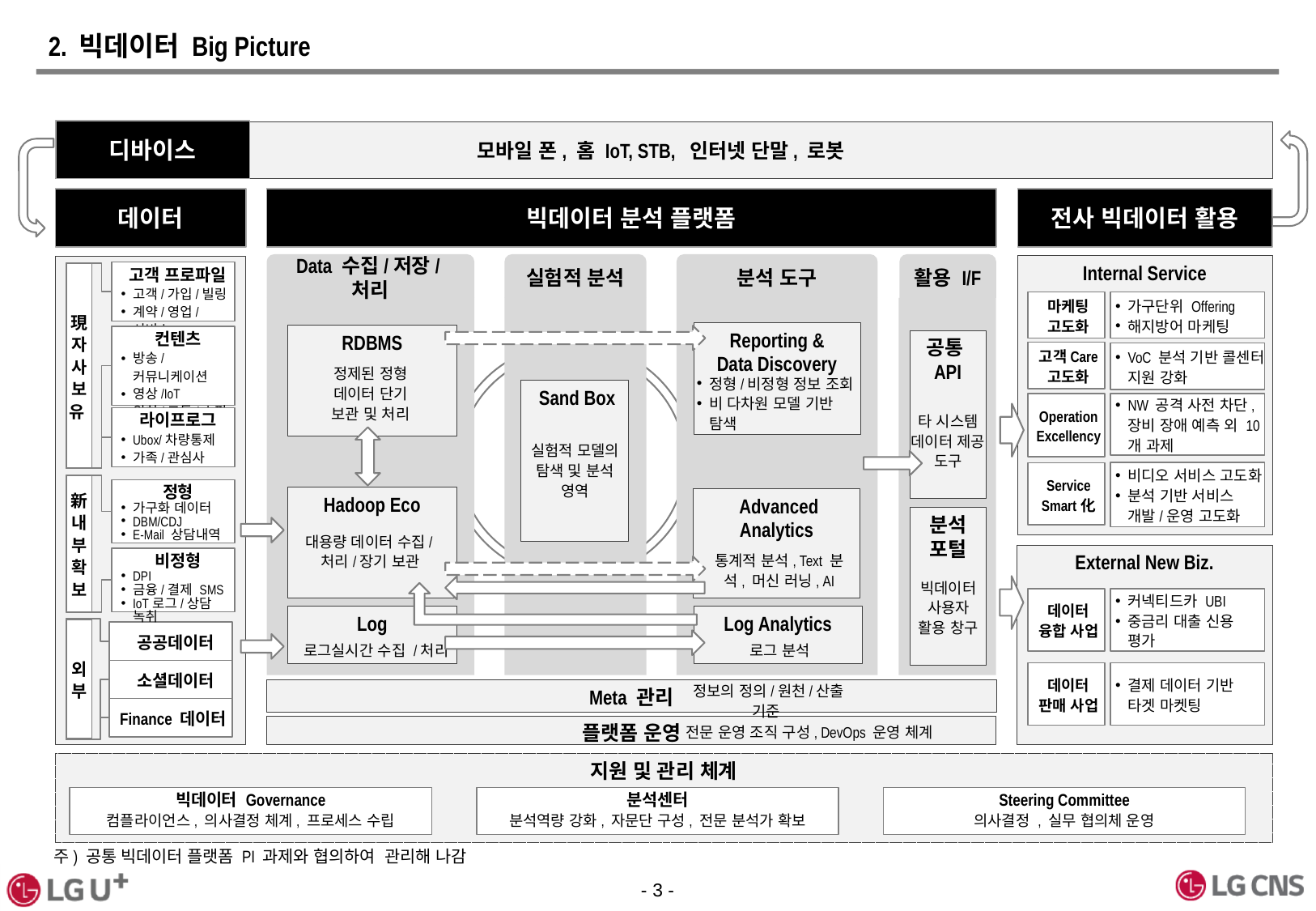

# 2. 빅데이터 Big Picture
디바이스
모바일 폰, 홈 IoT, STB,  인터넷 단말, 로봇

데이터
빅데이터 분석 플랫폼
전사 빅데이터 활용

Data 수집/저장/처리
실험적 분석
분석 도구
활용 I/F
Internal Service

고객 프로파일
고객/가입/빌링
계약/영업/서비스
現
자사보유
마케팅 고도화
가구단위 Offering
해지방어 마케팅

Reporting &
Data Discovery
RDBMS
컨텐츠
방송/커뮤니케이션
영상/IoT
위치/교통/쇼핑
공통
API
고객Care
고도화
VoC 분석 기반 콜센터 지원 강화

정제된 정형 데이터 단기 보관 및 처리
정형/비정형 정보 조회
비 다차원 모델 기반 탐색
 Sand Box
타 시스템 데이터 제공 도구
Operation
Excellency
NW 공격 사전 차단, 장비 장애 예측 외 10개 과제

라이프로그
Ubox/차량통제
가족/관심사

실험적 모델의 탐색 및 분석 영역

비디오 서비스 고도화
분석 기반 서비스 개발/운영 고도화
Service
Smart化
新
내부확보
정형
가구화 데이터
DBM/CDJ
E-Mail 상담내역
Hadoop Eco
 Advanced
Analytics
분석
포털

대용량 데이터 수집/처리/장기 보관
통계적 분석, Text 분석, 머신 러닝, AI
External New Biz.
비정형
DPI
금융/결제 SMS
IoT로그/상담 녹취
빅데이터 사용자 활용 창구

데이터
융합 사업
커넥티드카 UBI
중금리 대출 신용 평가
Log
Log Analytics
외부
공공데이터

 로그실시간 수집 /처리
 로그 분석
소셜데이터
데이터
판매 사업
결제 데이터 기반 타겟 마켓팅
Meta 관리
정보의 정의/원천/산출 기준
Finance 데이터
전문 운영 조직 구성, DevOps 운영 체계
플랫폼 운영
지원 및 관리 체계
빅데이터 Governance
컴플라이언스, 의사결정 체계, 프로세스 수립
분석센터
분석역량 강화, 자문단 구성, 전문 분석가 확보
Steering Committee
의사결정 , 실무 협의체 운영
주) 공통 빅데이터 플랫폼 PI 과제와 협의하여  관리해 나감